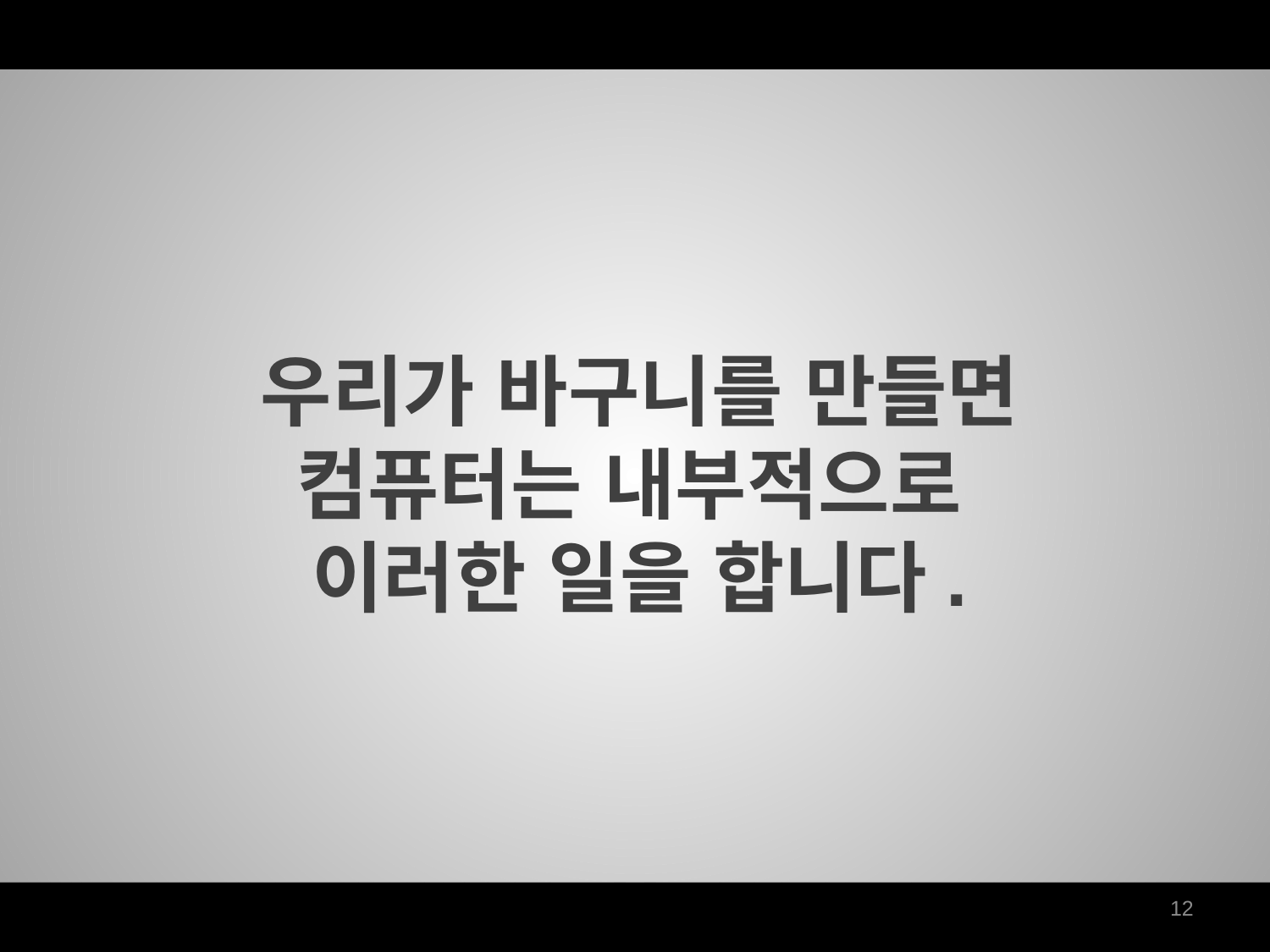

우리가 바구니를 만들면
컴퓨터는 내부적으로
이러한 일을 합니다.
12